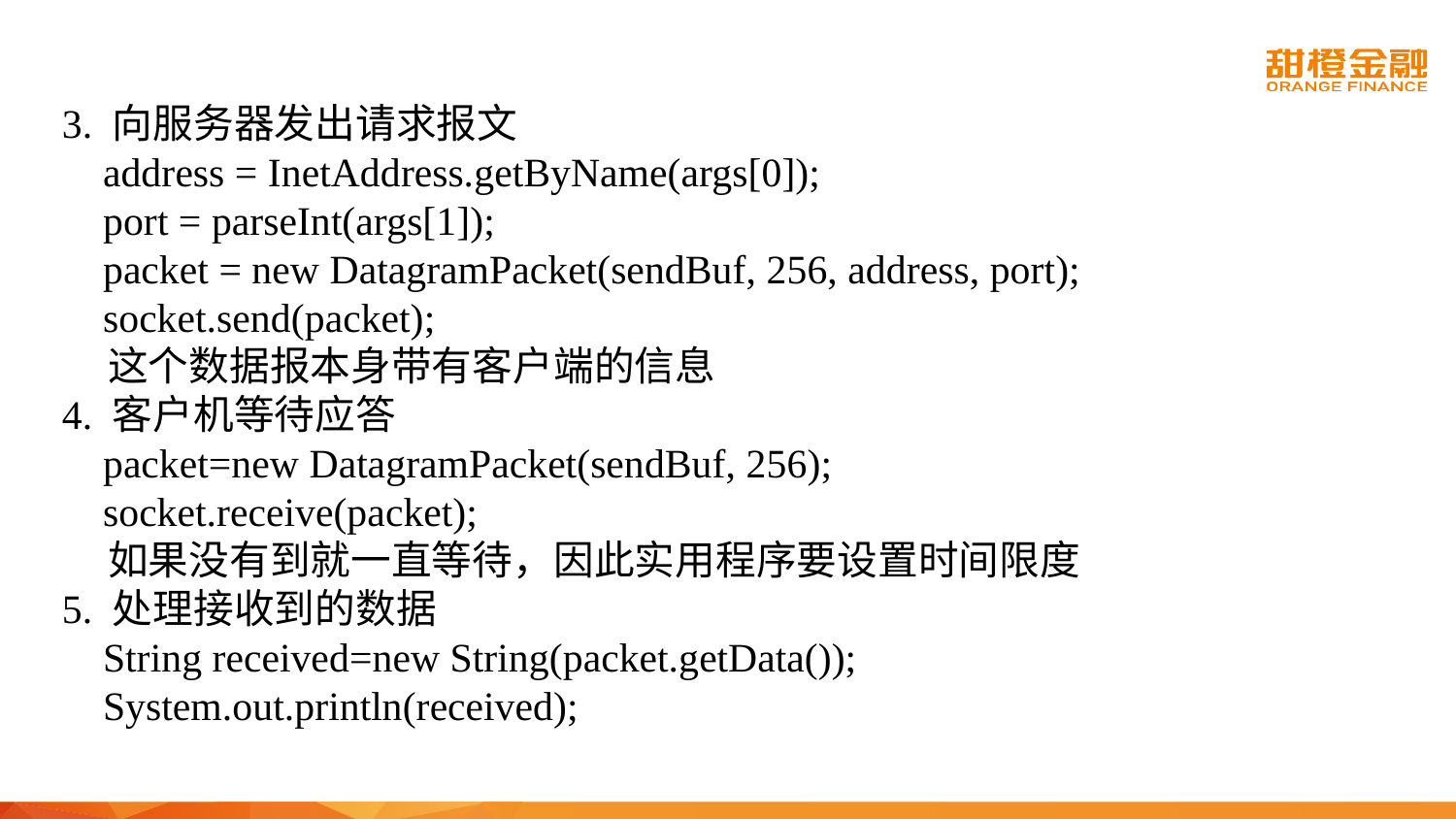

3. 向服务器发出请求报文
    address = InetAddress.getByName(args[0]);
    port = parseInt(args[1]);
    packet = new DatagramPacket(sendBuf, 256, address, port);
    socket.send(packet);
    这个数据报本身带有客户端的信息
4. 客户机等待应答
    packet=new DatagramPacket(sendBuf, 256);
    socket.receive(packet);
    如果没有到就一直等待，因此实用程序要设置时间限度
5. 处理接收到的数据
    String received=new String(packet.getData());
    System.out.println(received);